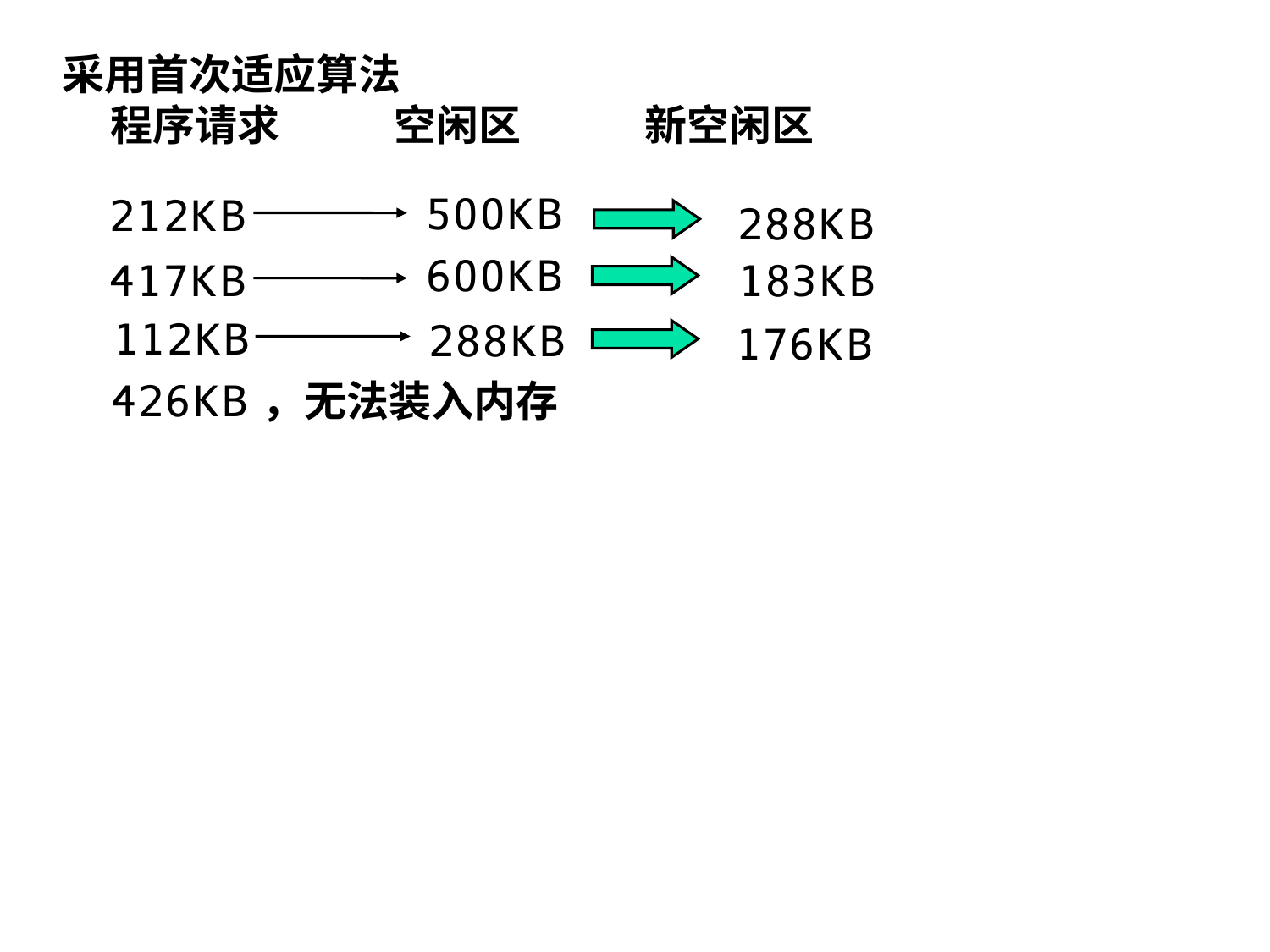

采用首次适应算法
    程序请求            空闲区             新空闲区
500KB
212KB
288KB

600KB
417KB
183KB

112KB
288KB
176KB

426KB，无法装入内存